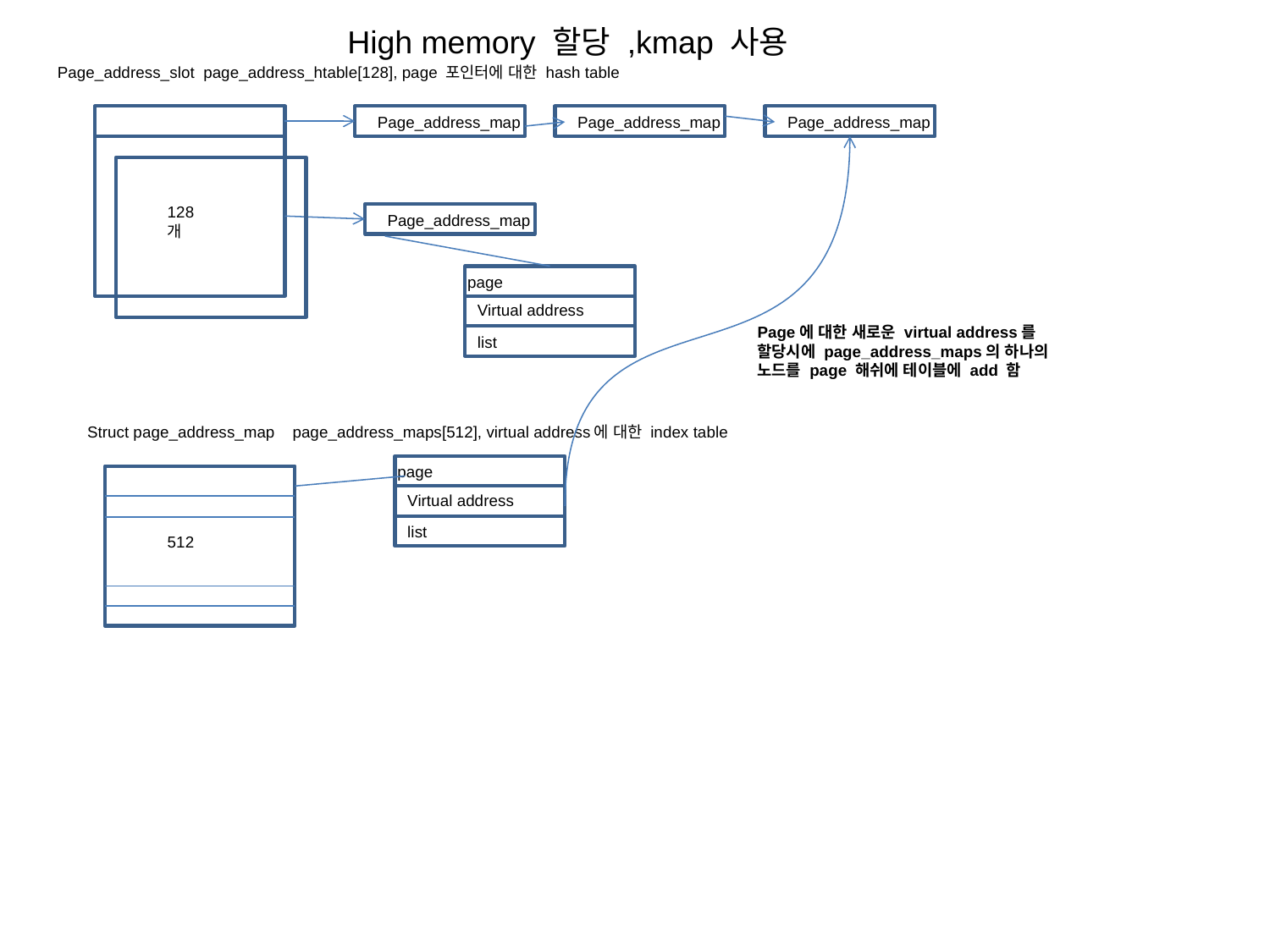

High memory 할당 ,kmap 사용
Page_address_slot  page_address_htable[128], page 포인터에 대한 hash table

Page_address_map

Page_address_map

Page_address_map

128개

Page_address_map
page

Virtual address

Page에 대한 새로운 virtual address를 할당시에 page_address_maps의 하나의 노드를 page 해쉬에 테이블에 add 함

list
Struct page_address_map    page_address_maps[512], virtual address에 대한 index table
page

Virtual address

list
512